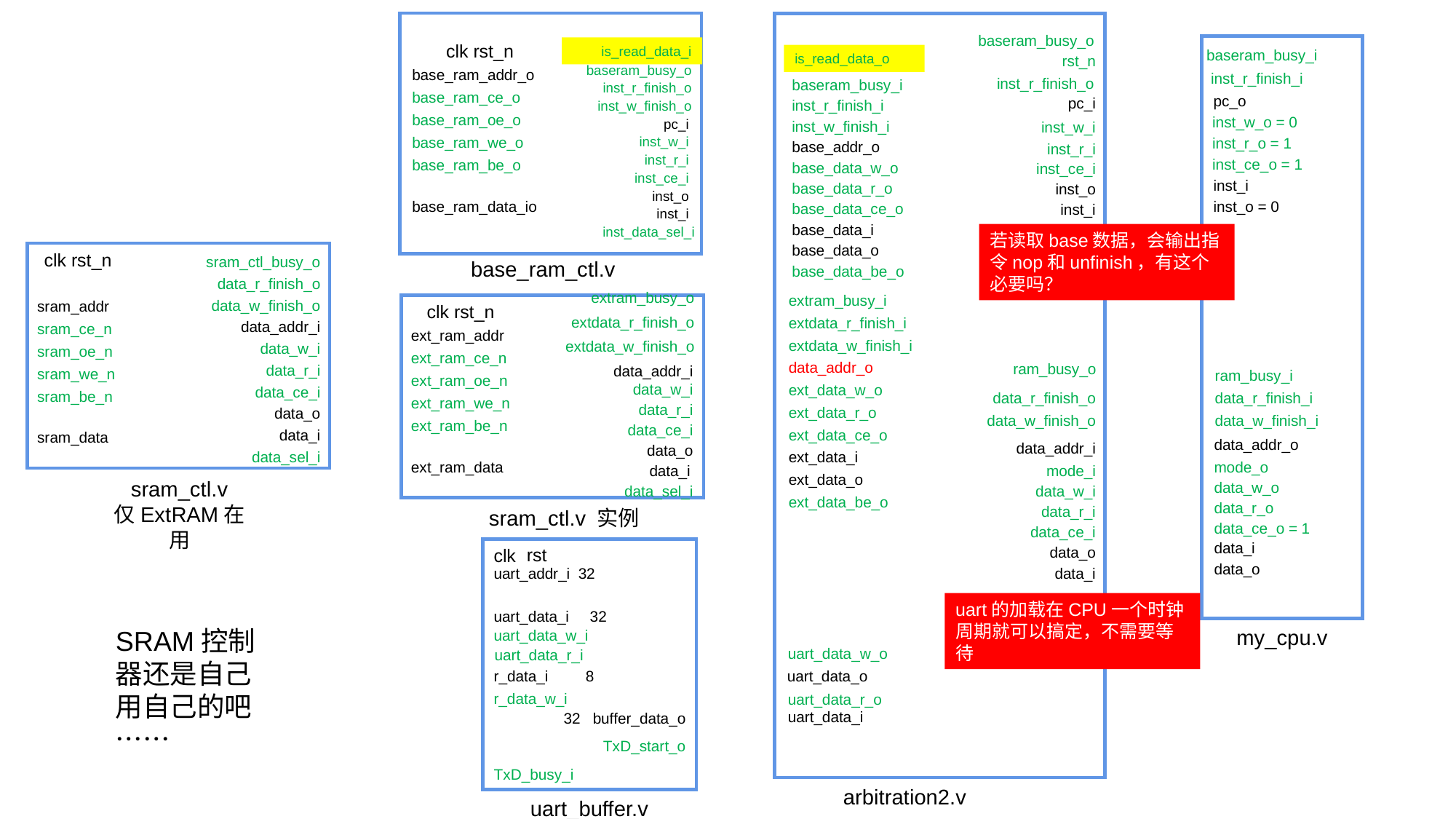

baseram_busy_o
clk rst_n

is_read_data_i
baseram_busy_i
is_read_data_o
rst_n
baseram_busy_o
base_ram_addr_o
inst_r_finish_i
inst_r_finish_o
baseram_busy_i
inst_r_finish_o
base_ram_ce_o
pc_o
pc_i
inst_r_finish_i
inst_w_finish_o
base_ram_oe_o
inst_w_o = 0
pc_i
inst_w_finish_i
inst_w_i
base_ram_we_o
inst_w_i
inst_r_o = 1
base_addr_o
inst_r_i
inst_r_i
inst_ce_o = 1
base_ram_be_o
base_data_w_o
inst_ce_i
inst_ce_i
inst_i
base_data_r_o
inst_o
inst_o
inst_o = 0
base_ram_data_io
base_data_ce_o
inst_i
inst_i
base_data_i
inst_data_sel_i
若读取base数据，会输出指令nop和unfinish，有这个必要吗？
base_data_o
clk rst_n

sram_ctl_busy_o
base_ram_ctl.v
base_data_be_o
data_r_finish_o
extram_busy_o
extram_busy_i
data_w_finish_o
sram_addr

clk rst_n
extdata_r_finish_o
extdata_r_finish_i
data_addr_i
sram_ce_n
ext_ram_addr
extdata_w_finish_i
extdata_w_finish_o
data_w_i
sram_oe_n
ext_ram_ce_n
data_addr_o
ram_busy_o
data_r_i
data_addr_i
sram_we_n
ram_busy_i
ext_ram_oe_n
data_w_i
ext_data_w_o
data_ce_i
sram_be_n
data_r_finish_i
data_r_finish_o
ext_ram_we_n
data_r_i
ext_data_r_o
data_o
data_w_finish_o
data_w_finish_i
ext_ram_be_n
data_ce_i
ext_data_ce_o
data_i
sram_data
data_addr_o
data_addr_i
data_o
data_sel_i
ext_data_i
ext_ram_data
mode_o
mode_i
data_i
ext_data_o
sram_ctl.v
仅ExtRAM在用
data_w_o
data_w_i
data_sel_i
ext_data_be_o
data_r_o
data_r_i
sram_ctl.v 实例
data_ce_o = 1
data_ce_i
data_i
data_o
rst

clk
data_o
data_i
uart_addr_i  32
uart的加载在CPU一个时钟周期就可以搞定，不需要等待
uart_data_i     32
SRAM控制器还是自己用自己的吧……
my_cpu.v
uart_data_w_i
uart_data_w_o
uart_data_r_i
r_data_i         8
uart_data_o
r_data_w_i
uart_data_r_o
uart_data_i
32   buffer_data_o
TxD_start_o
TxD_busy_i
arbitration2.v
uart_buffer.v